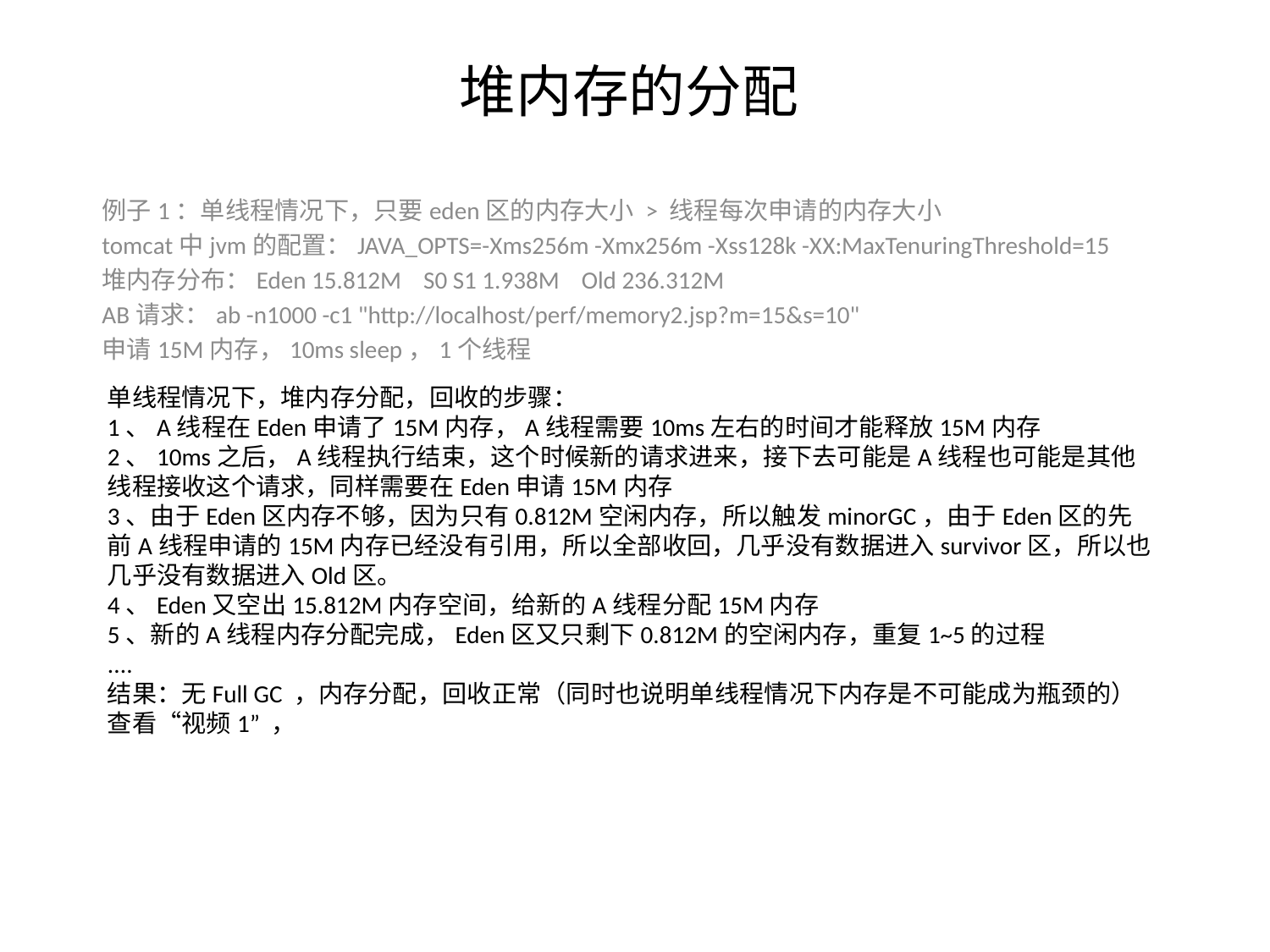

# 堆内存的分配
例子1：单线程情况下，只要eden区的内存大小 > 线程每次申请的内存大小
tomcat中jvm的配置：JAVA_OPTS=-Xms256m -Xmx256m -Xss128k -XX:MaxTenuringThreshold=15
堆内存分布：Eden 15.812M    S0 S1 1.938M    Old 236.312M
AB请求：ab -n1000 -c1 "http://localhost/perf/memory2.jsp?m=15&s=10"
申请15M内存，10ms sleep，1个线程
单线程情况下，堆内存分配，回收的步骤：
1、A线程在Eden申请了15M内存，A线程需要10ms左右的时间才能释放15M内存
2、10ms之后，A线程执行结束，这个时候新的请求进来，接下去可能是A线程也可能是其他线程接收这个请求，同样需要在Eden申请15M内存
3、由于Eden区内存不够，因为只有0.812M空闲内存，所以触发minorGC，由于Eden区的先前A线程申请的15M内存已经没有引用，所以全部收回，几乎没有数据进入survivor区，所以也几乎没有数据进入Old区。
4、Eden又空出15.812M内存空间，给新的A线程分配15M内存
5、新的A线程内存分配完成，Eden区又只剩下0.812M的空闲内存，重复1~5的过程
....
结果：无Full GC ，内存分配，回收正常（同时也说明单线程情况下内存是不可能成为瓶颈的）
查看“视频1” ，